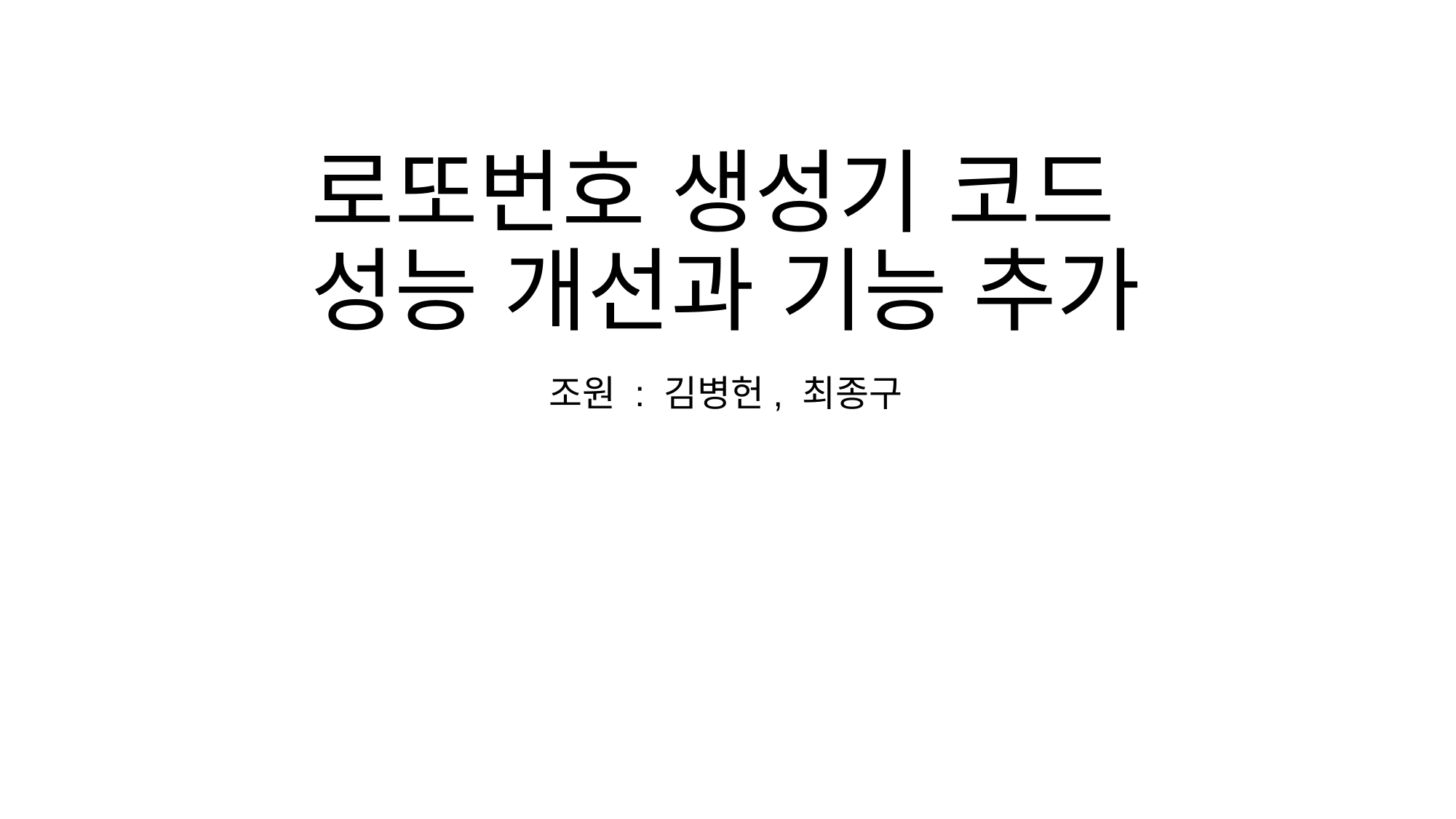

# 로또번호 생성기 코드
성능 개선과 기능 추가
조원 : 김병헌, 최종구